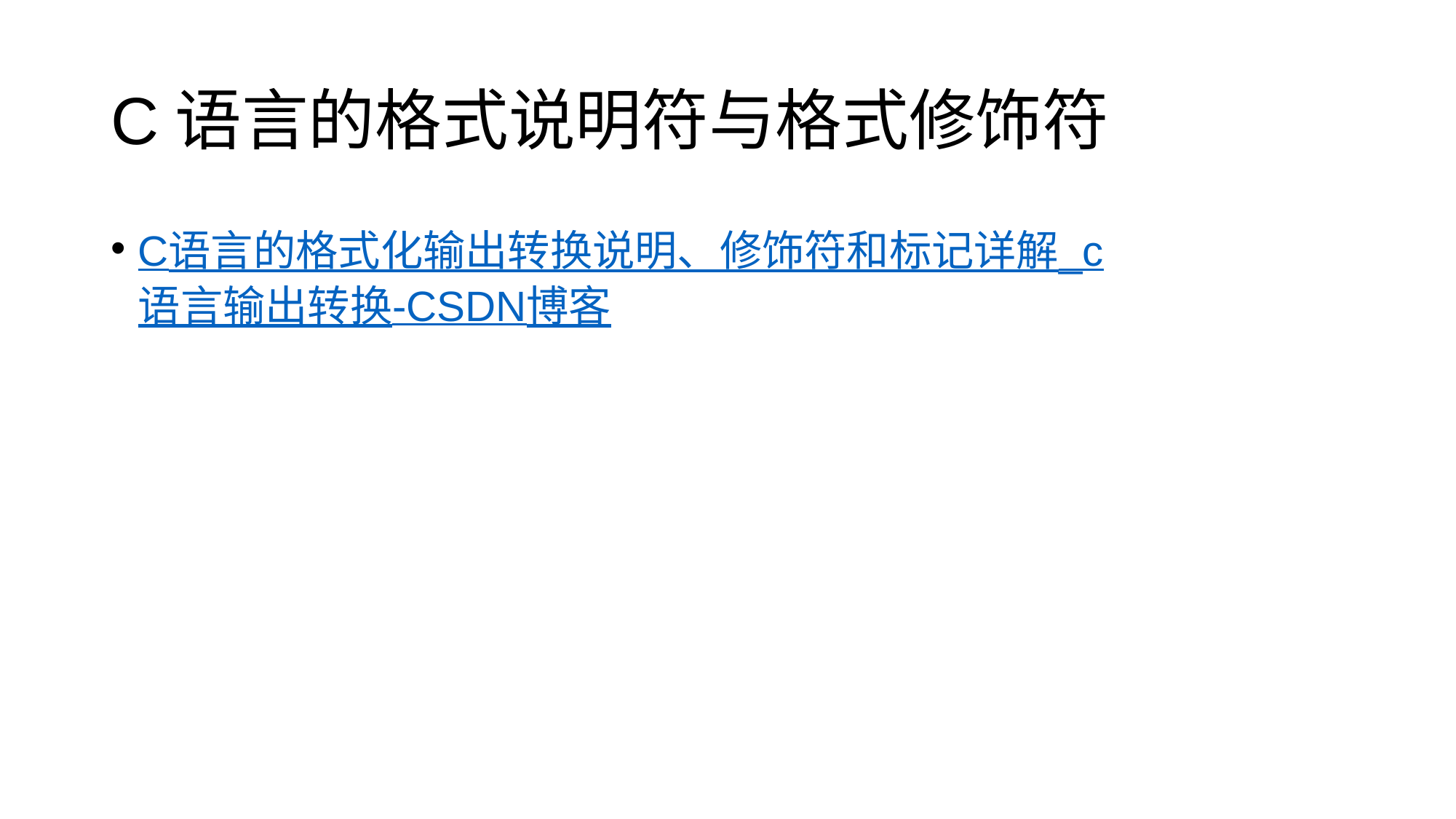

# C语言的格式说明符与格式修饰符
C语言的格式化输出转换说明、修饰符和标记详解_c语言输出转换-CSDN博客